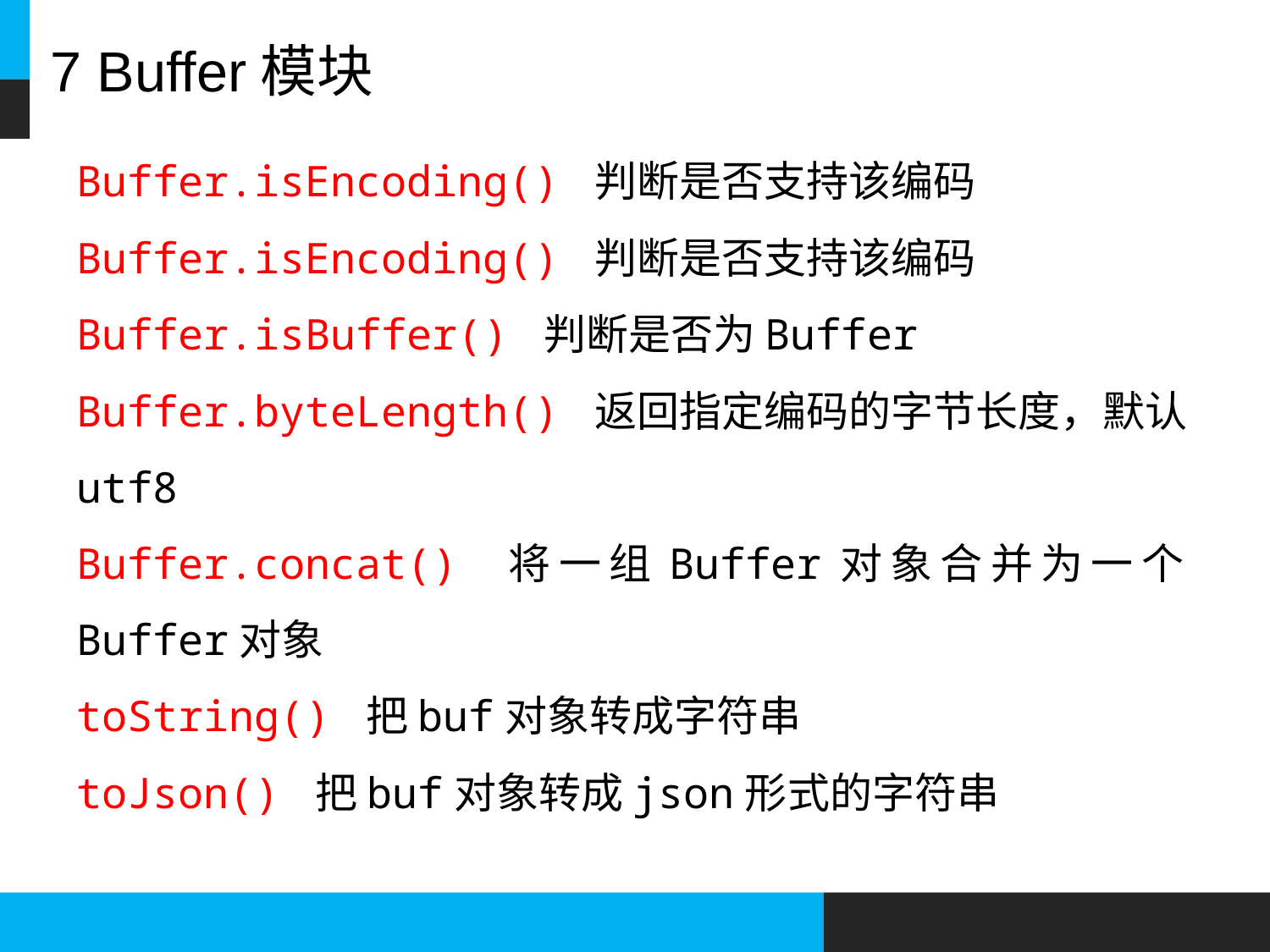

# 7 Buffer模块
Buffer.isEncoding() 判断是否支持该编码
Buffer.isEncoding() 判断是否支持该编码
Buffer.isBuffer() 判断是否为Buffer
Buffer.byteLength() 返回指定编码的字节长度，默认utf8
Buffer.concat() 将一组Buffer对象合并为一个Buffer对象
toString() 把buf对象转成字符串
toJson() 把buf对象转成json形式的字符串